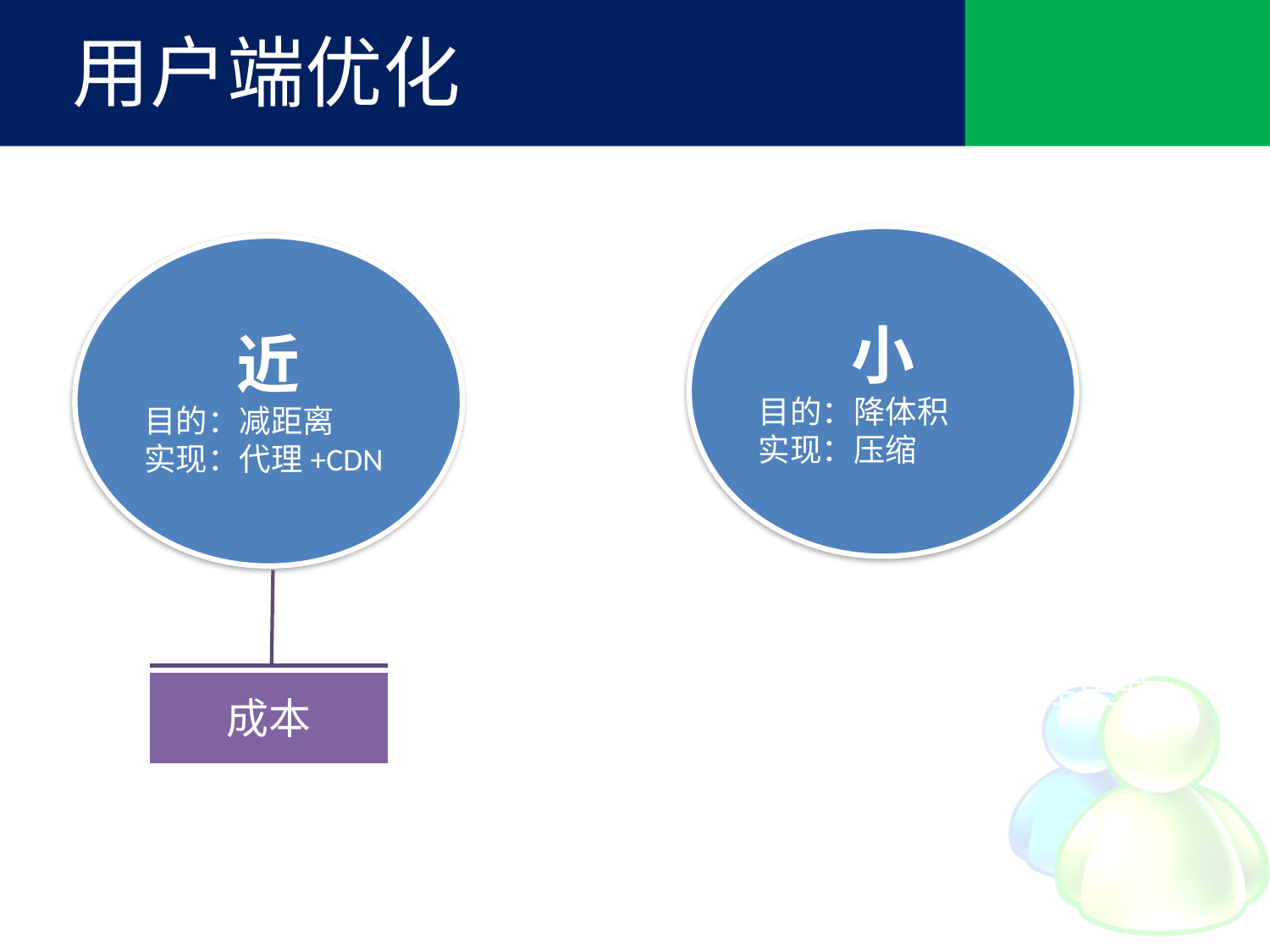

用户端优化
小
目的：降体积
实现：压缩
近
目的：减距离
实现：代理+CDN

缓存更新
成本